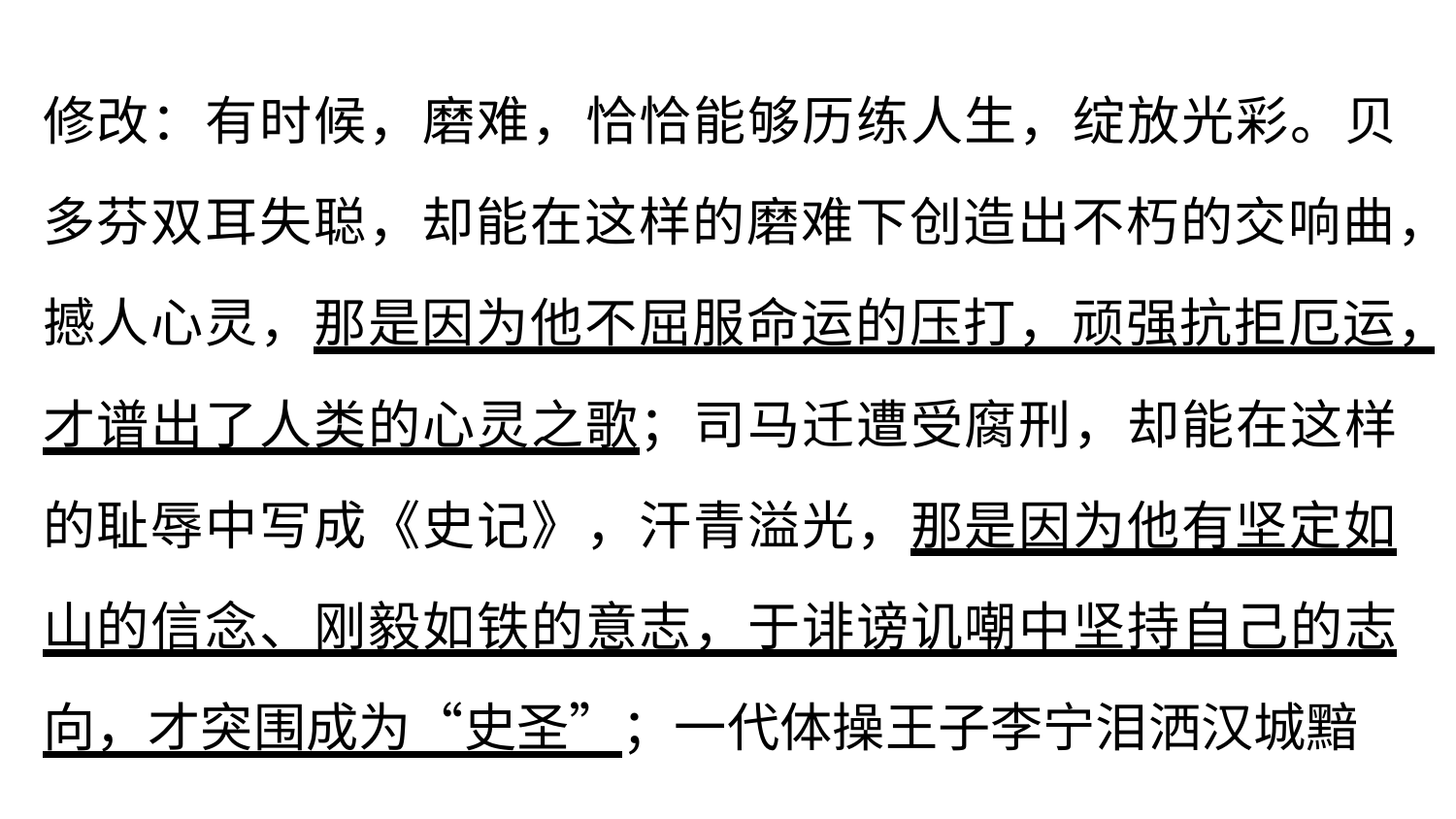

修改：有时候，磨难，恰恰能够历练人生，绽放光彩。贝多芬双耳失聪，却能在这样的磨难下创造出不朽的交响曲，撼人心灵，那是因为他不屈服命运的压打，顽强抗拒厄运，才谱出了人类的心灵之歌；司马迁遭受腐刑，却能在这样的耻辱中写成《史记》，汗青溢光，那是因为他有坚定如山的信念、刚毅如铁的意志，于诽谤讥嘲中坚持自己的志向，才突围成为“史圣”；一代体操王子李宁泪洒汉城黯